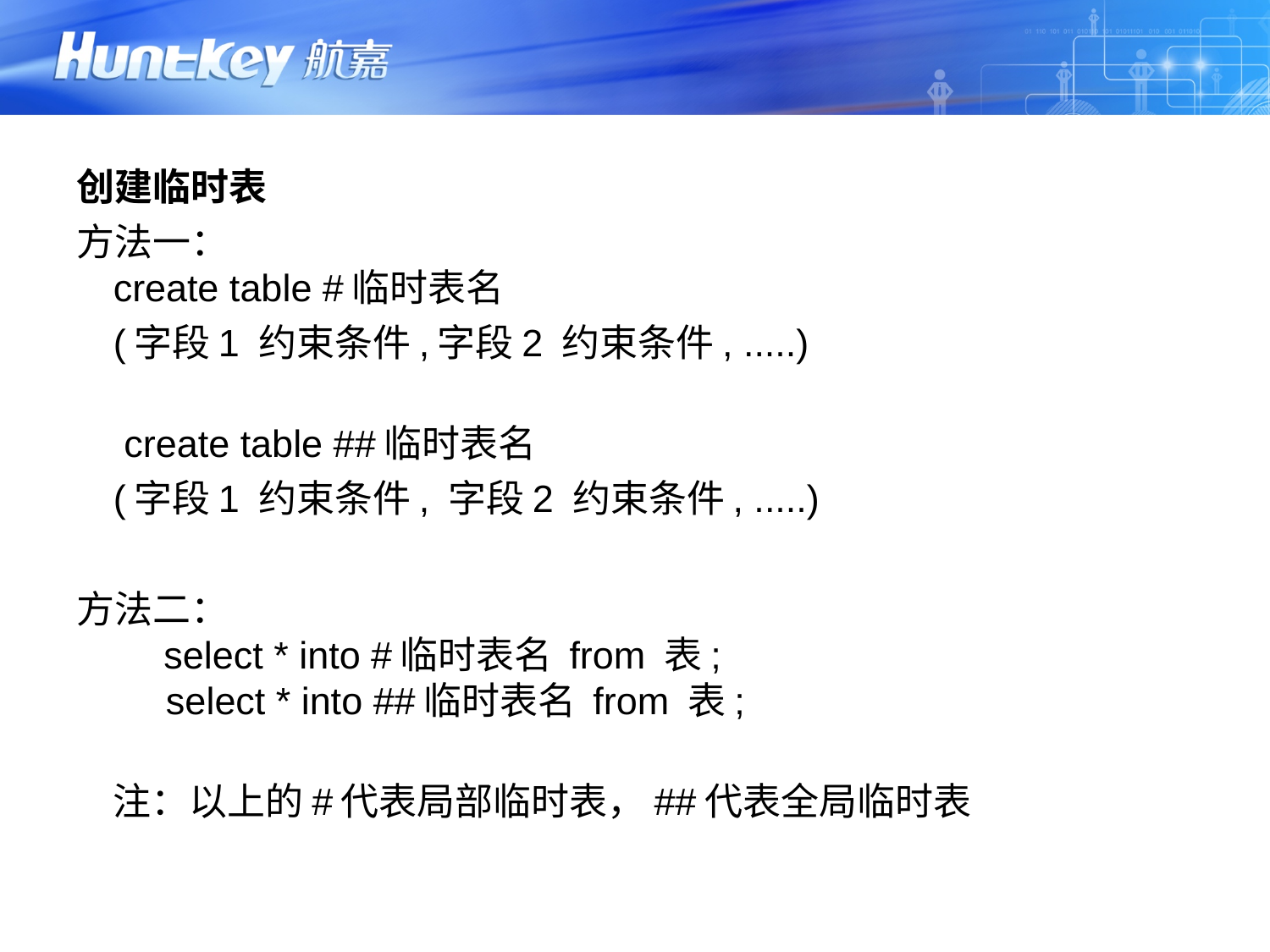

创建临时表
方法一：
create table #临时表名
		(字段1 约束条件,字段2 约束条件, .....)
 create table ##临时表名
		(字段1 约束条件, 字段2 约束条件, .....)

方法二：
     select * into #临时表名 from 表;
     select * into ##临时表名 from 表;
注：以上的#代表局部临时表，##代表全局临时表